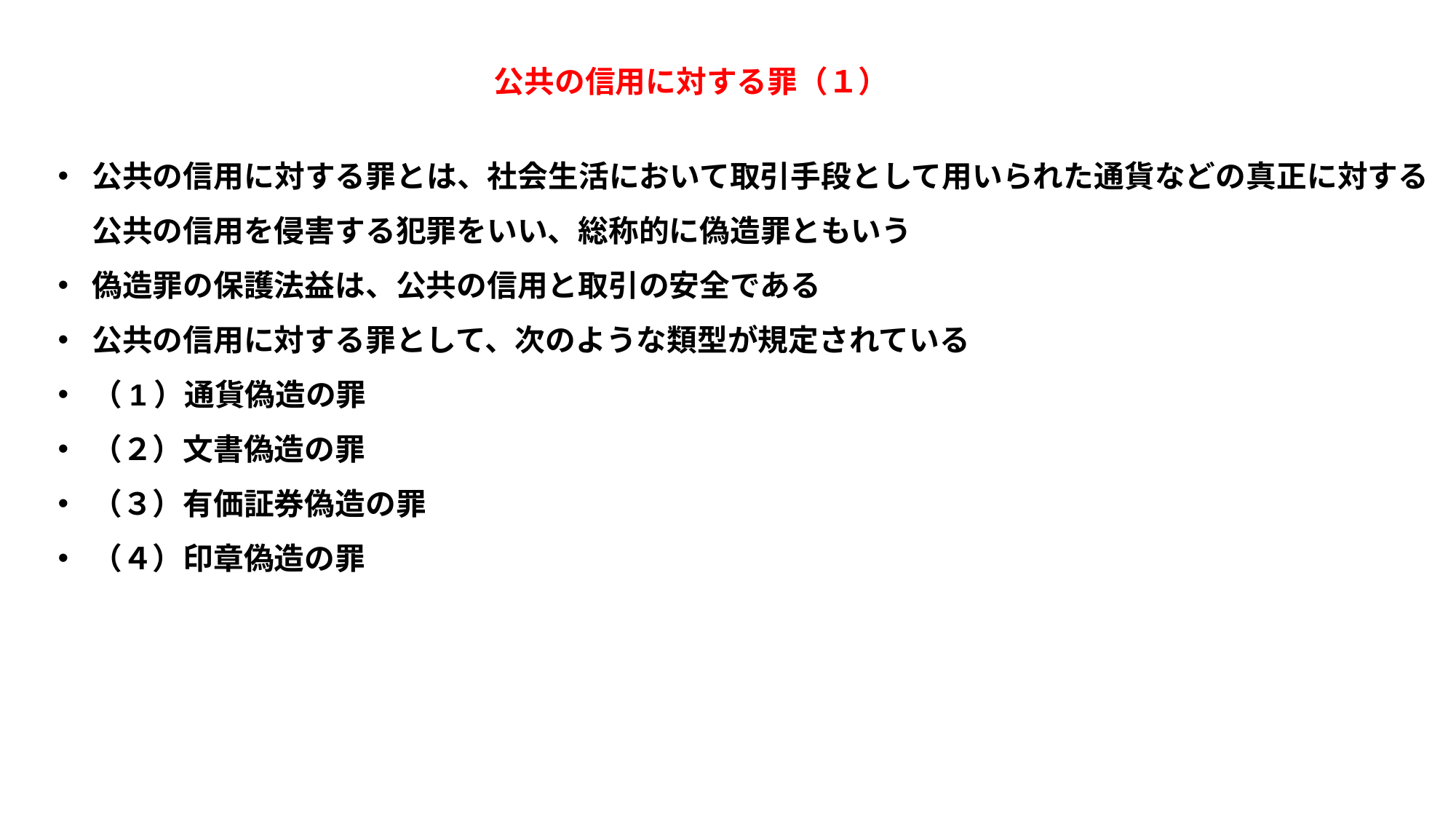

公共の信用に対する罪（１）
公共の信用に対する罪とは、社会生活において取引手段として用いられた通貨などの真正に対する公共の信用を侵害する犯罪をいい、総称的に偽造罪ともいう
偽造罪の保護法益は、公共の信用と取引の安全である
公共の信用に対する罪として、次のような類型が規定されている
（1）通貨偽造の罪
（２）文書偽造の罪
（３）有価証券偽造の罪
（４）印章偽造の罪